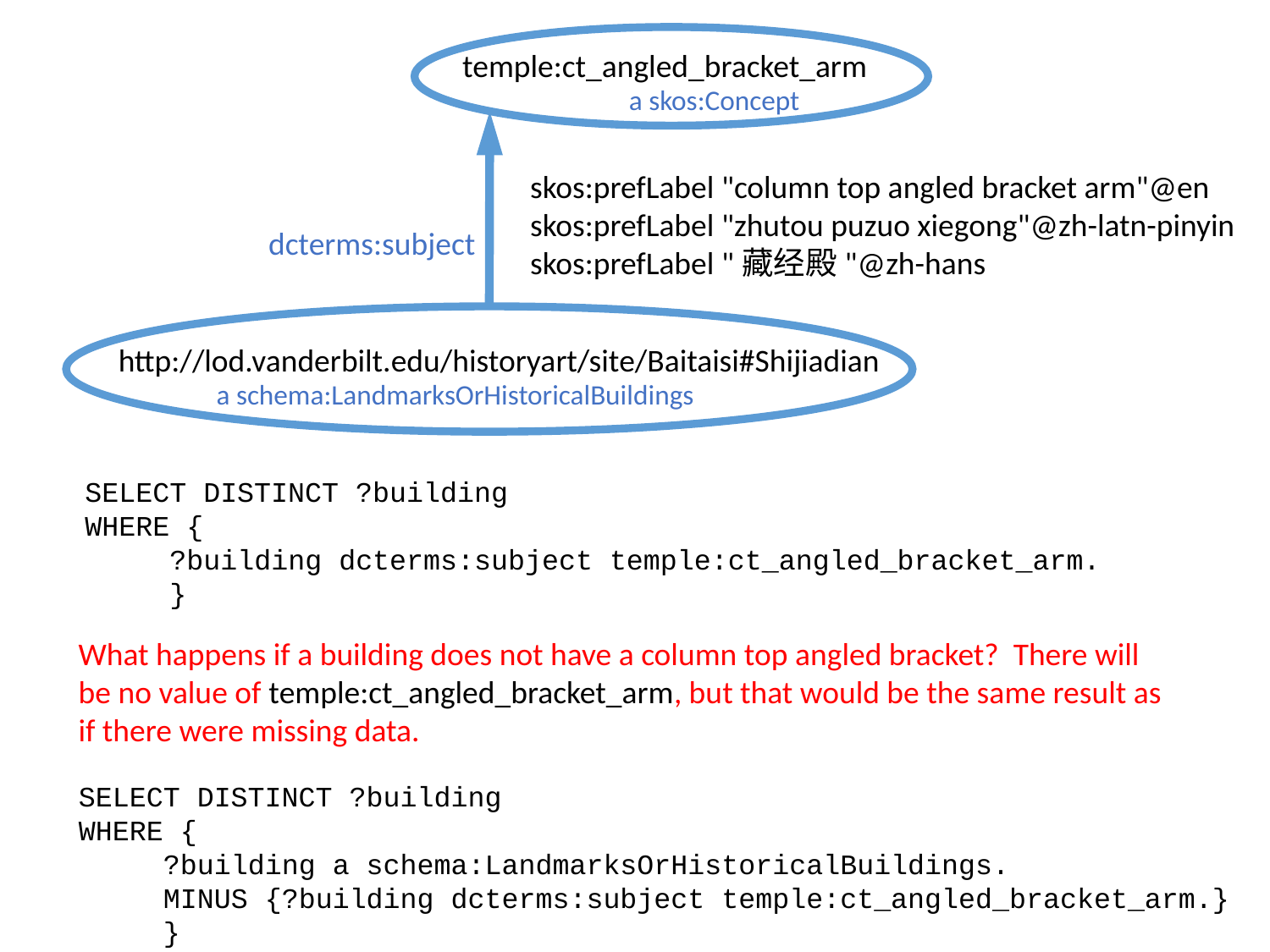

temple:ct_angled_bracket_arm

a skos:Concept
skos:prefLabel "column top angled bracket arm"@en
skos:prefLabel "zhutou puzuo xiegong"@zh-latn-pinyin
skos:prefLabel "藏经殿"@zh-hans
dcterms:subject

http://lod.vanderbilt.edu/historyart/site/Baitaisi#Shijiadian
a schema:LandmarksOrHistoricalBuildings
SELECT DISTINCT ?building
WHERE {
     ?building dcterms:subject temple:ct_angled_bracket_arm.
     }
What happens if a building does not have a column top angled bracket?  There will be no value of temple:ct_angled_bracket_arm, but that would be the same result as if there were missing data.
SELECT DISTINCT ?building
WHERE {
     ?building a schema:LandmarksOrHistoricalBuildings.
     MINUS {?building dcterms:subject temple:ct_angled_bracket_arm.}
     }